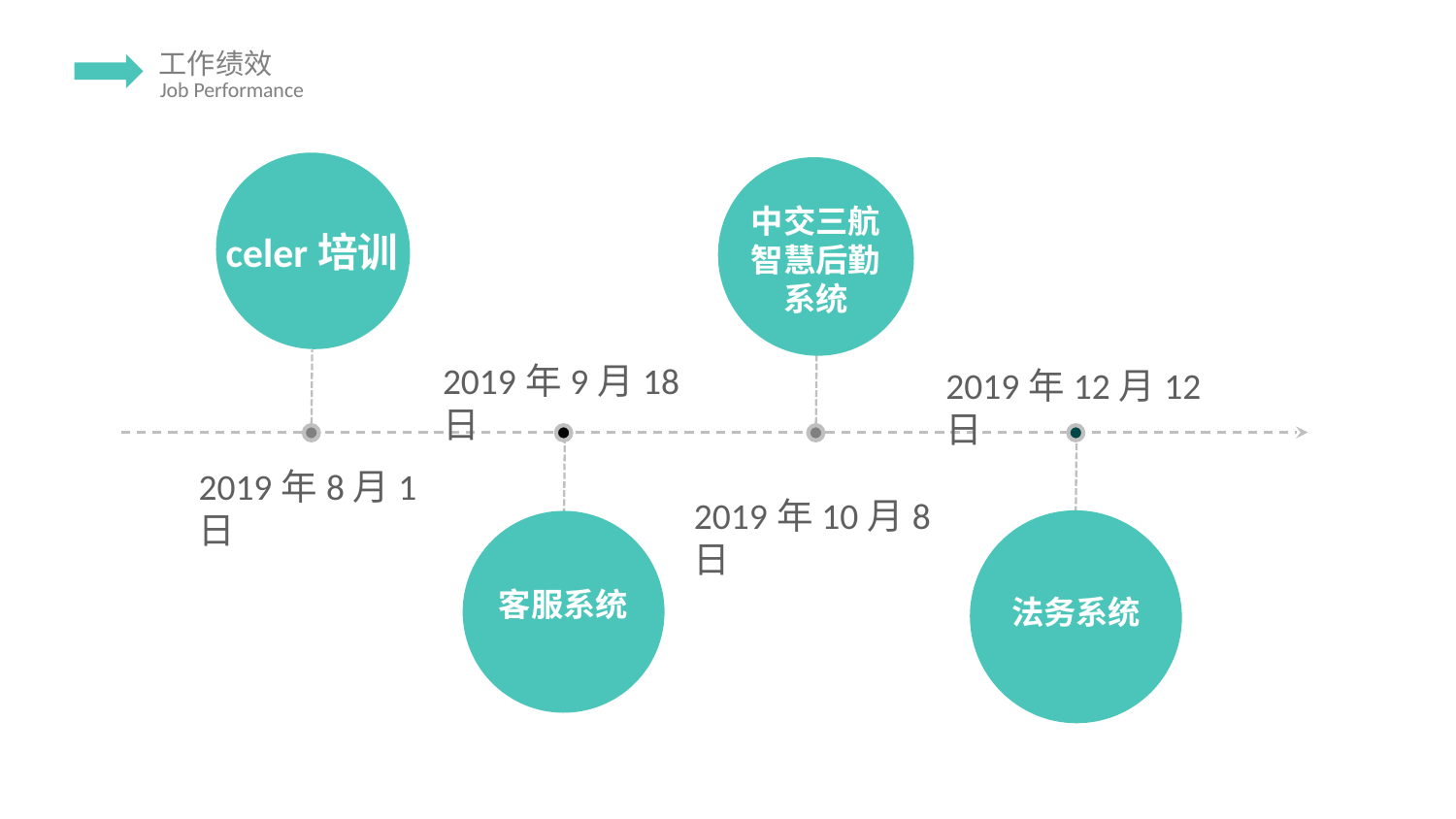

celer培训

中交三航智慧后勤系统

2019年9月18日
2019年12月12日
2019年8月1日
2019年10月8日

法务系统

客服系统